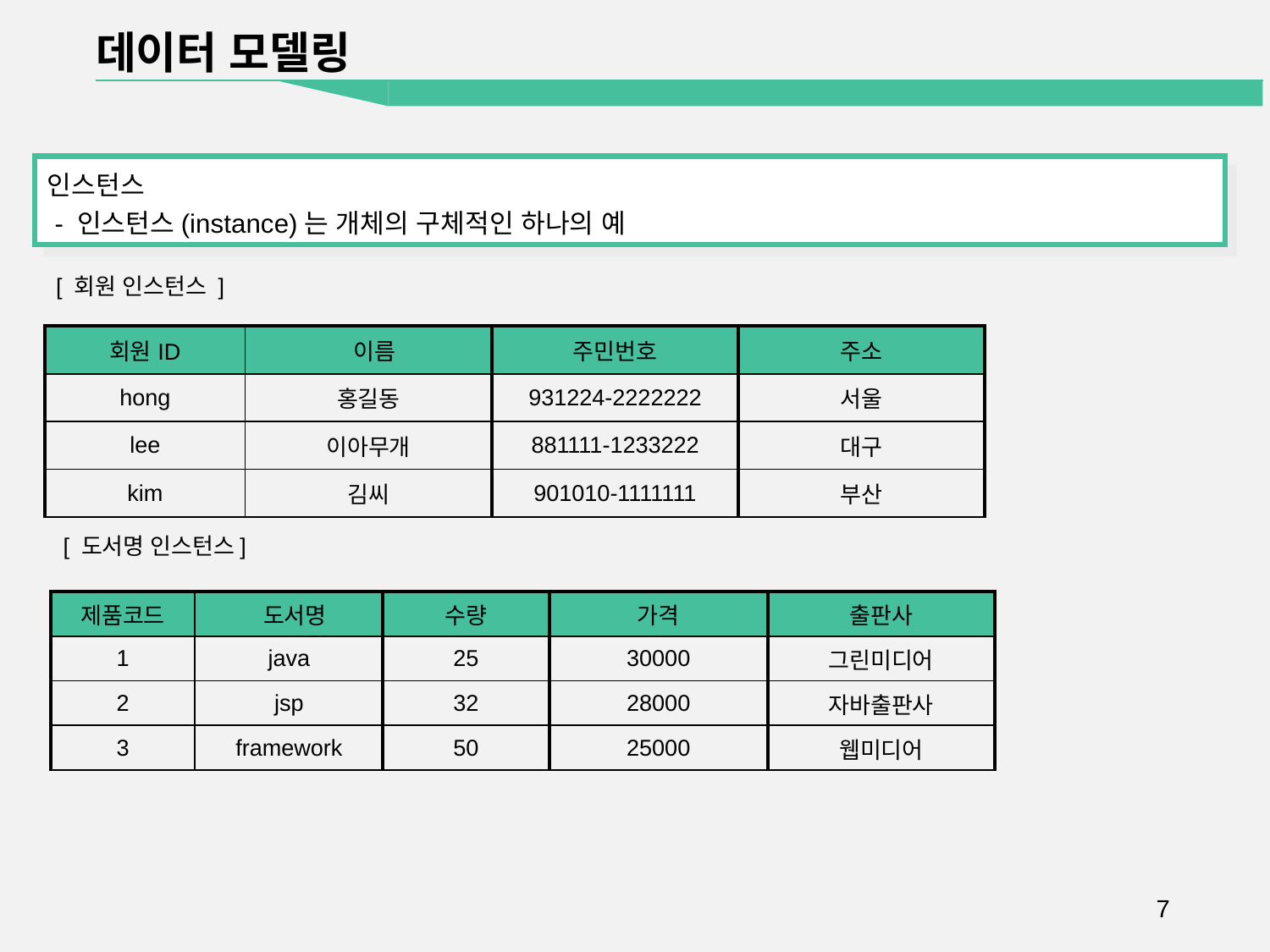

데이터 모델링

인스턴스
 - 인스턴스(instance)는 개체의 구체적인 하나의 예
[ 회원 인스턴스 ]
| 회원ID | 이름 | 주민번호 | 주소 |
| --- | --- | --- | --- |
| hong | 홍길동 | 931224-2222222 | 서울 |
| lee | 이아무개 | 881111-1233222 | 대구 |
| kim | 김씨 | 901010-1111111 | 부산 |
[ 도서명 인스턴스]
| 제품코드 | 도서명 | 수량 | 가격 | 출판사 |
| --- | --- | --- | --- | --- |
| 1 | java | 25 | 30000 | 그린미디어 |
| 2 | jsp | 32 | 28000 | 자바출판사 |
| 3 | framework | 50 | 25000 | 웹미디어 |
7